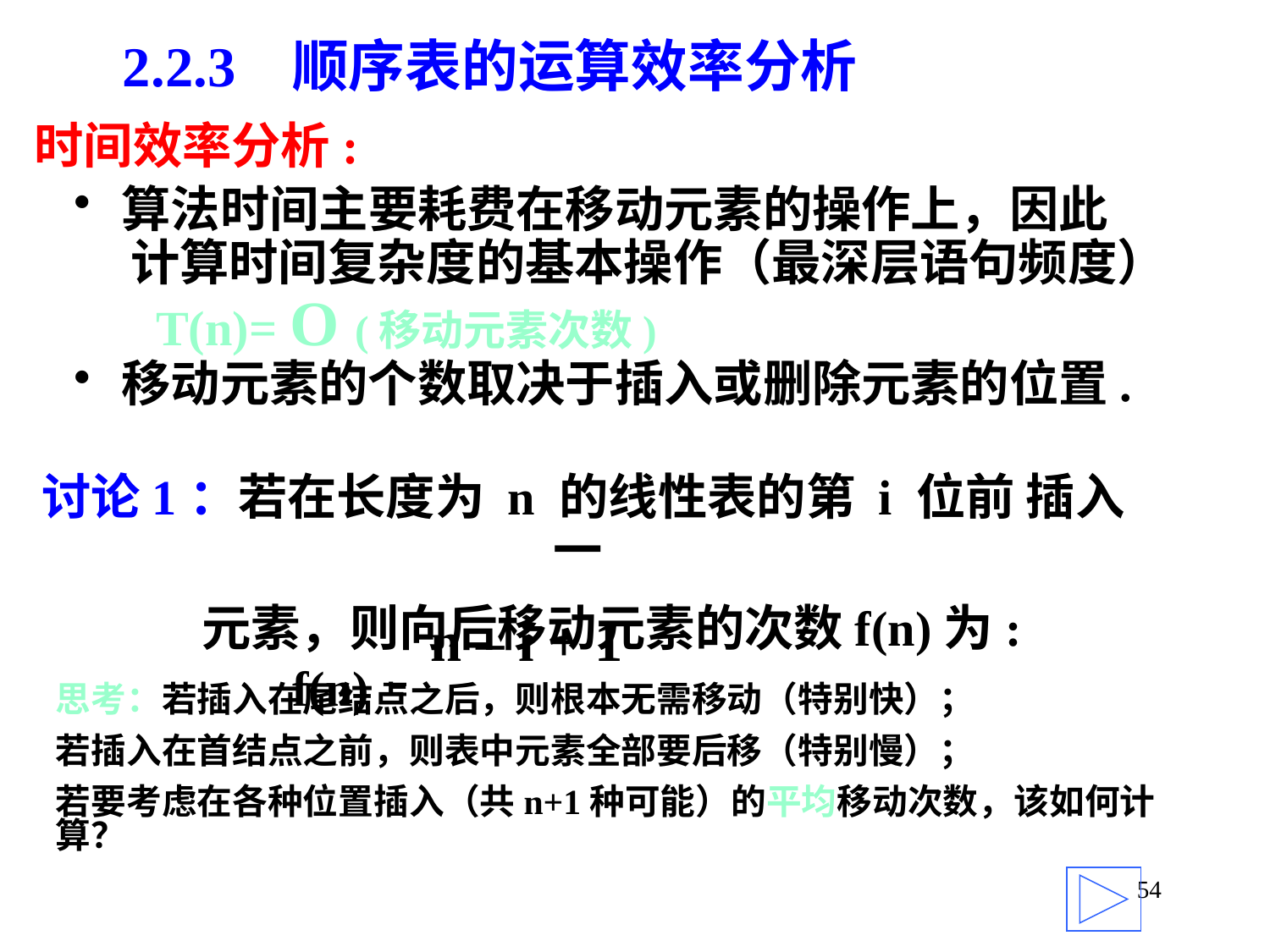

# 2.2.3   顺序表的运算效率分析
时间效率分析:
算法时间主要耗费在移动元素的操作上，因此
    计算时间复杂度的基本操作（最深层语句频度）       T(n)= O (移动元素次数)
移动元素的个数取决于插入或删除元素的位置.
讨论1：若在长度为 n 的线性表的第 i 位前 插入一
    元素，则向后移动元素的次数f(n)为:
		f(n) =
n – i + 1
思考：若插入在尾结点之后，则根本无需移动（特别快）；
若插入在首结点之前，则表中元素全部要后移（特别慢）；
若要考虑在各种位置插入（共n+1种可能）的平均移动次数，该如何计算？
54